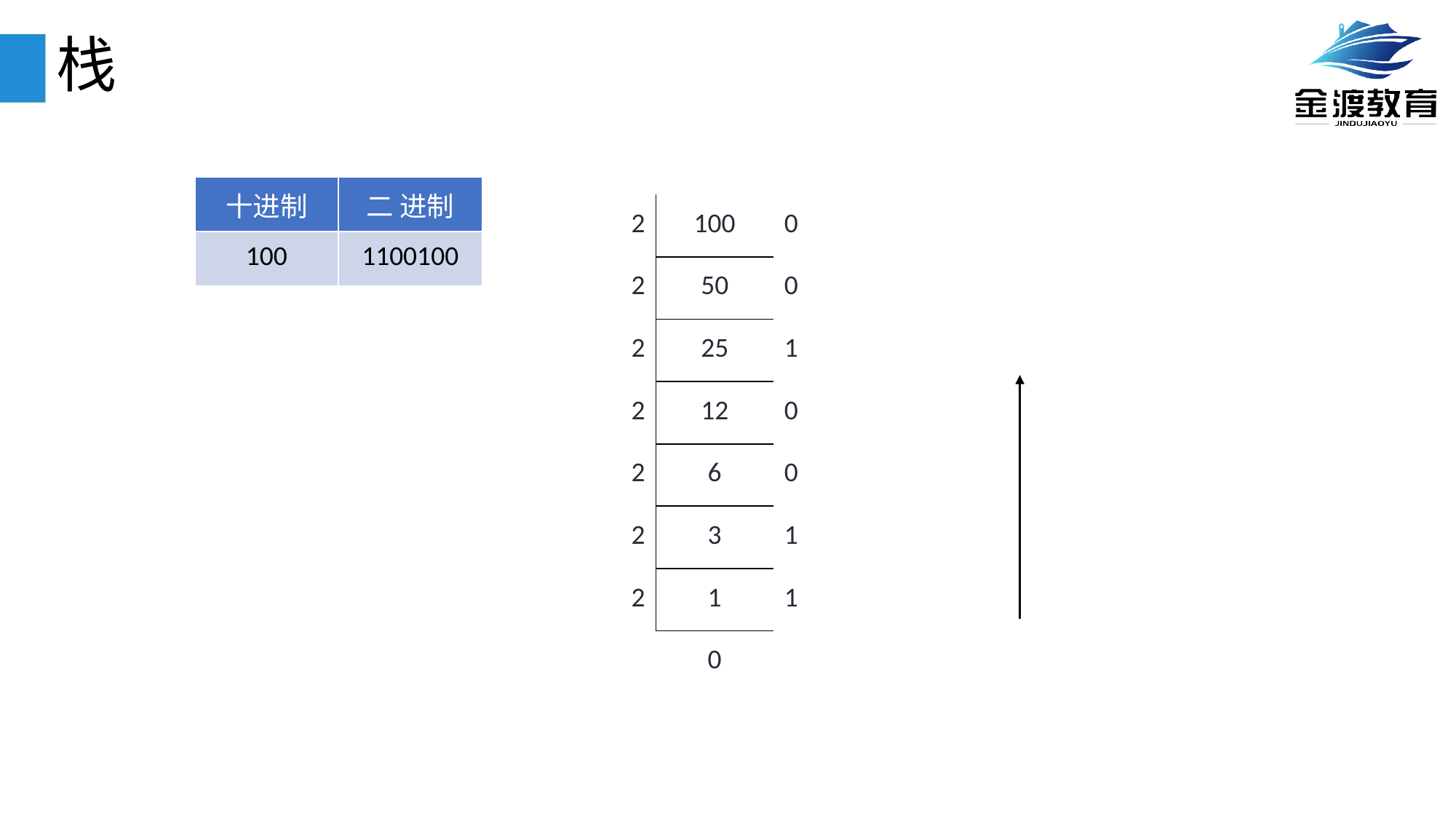

# 栈
| 十进制 | 二 进制 |
| --- | --- |
| 100 | 1100100 |
| 2 | 100 | 0 |
| --- | --- | --- |
| 2 | 50 | 0 |
| 2 | 25 | 1 |
| 2 | 12 | 0 |
| 2 | 6 | 0 |
| 2 | 3 | 1 |
| 2 | 1 | 1 |
|  | 0 |  |